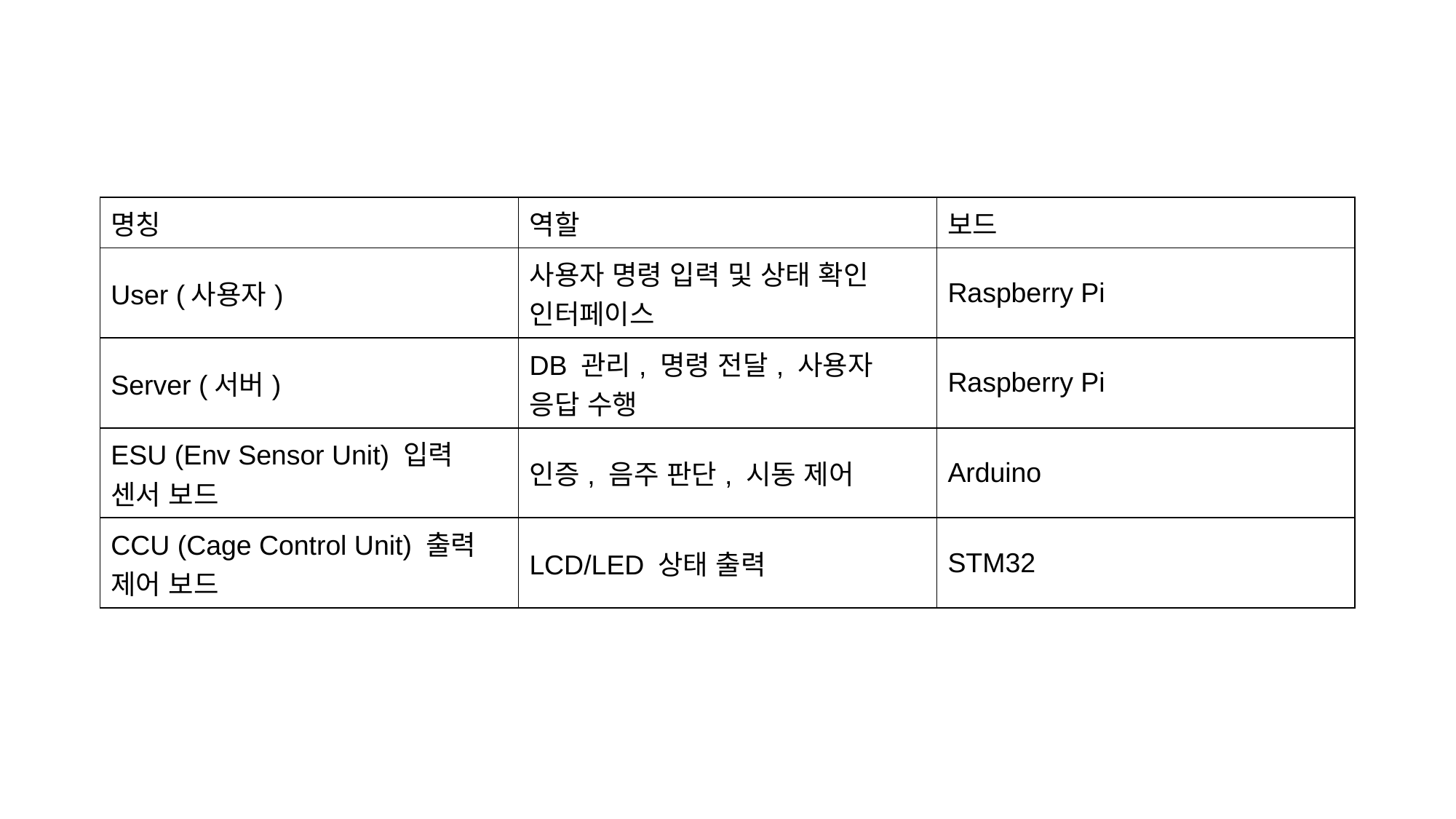

| 명칭 | 역할 | 보드 |
| --- | --- | --- |
| User (사용자) | 사용자 명령 입력 및 상태 확인 인터페이스 | Raspberry Pi |
| Server (서버) | DB 관리, 명령 전달, 사용자 응답 수행 | Raspberry Pi |
| ESU (Env Sensor Unit) 입력 센서 보드 | 인증, 음주 판단, 시동 제어 | Arduino |
| CCU (Cage Control Unit) 출력 제어 보드 | LCD/LED 상태 출력 | STM32 |